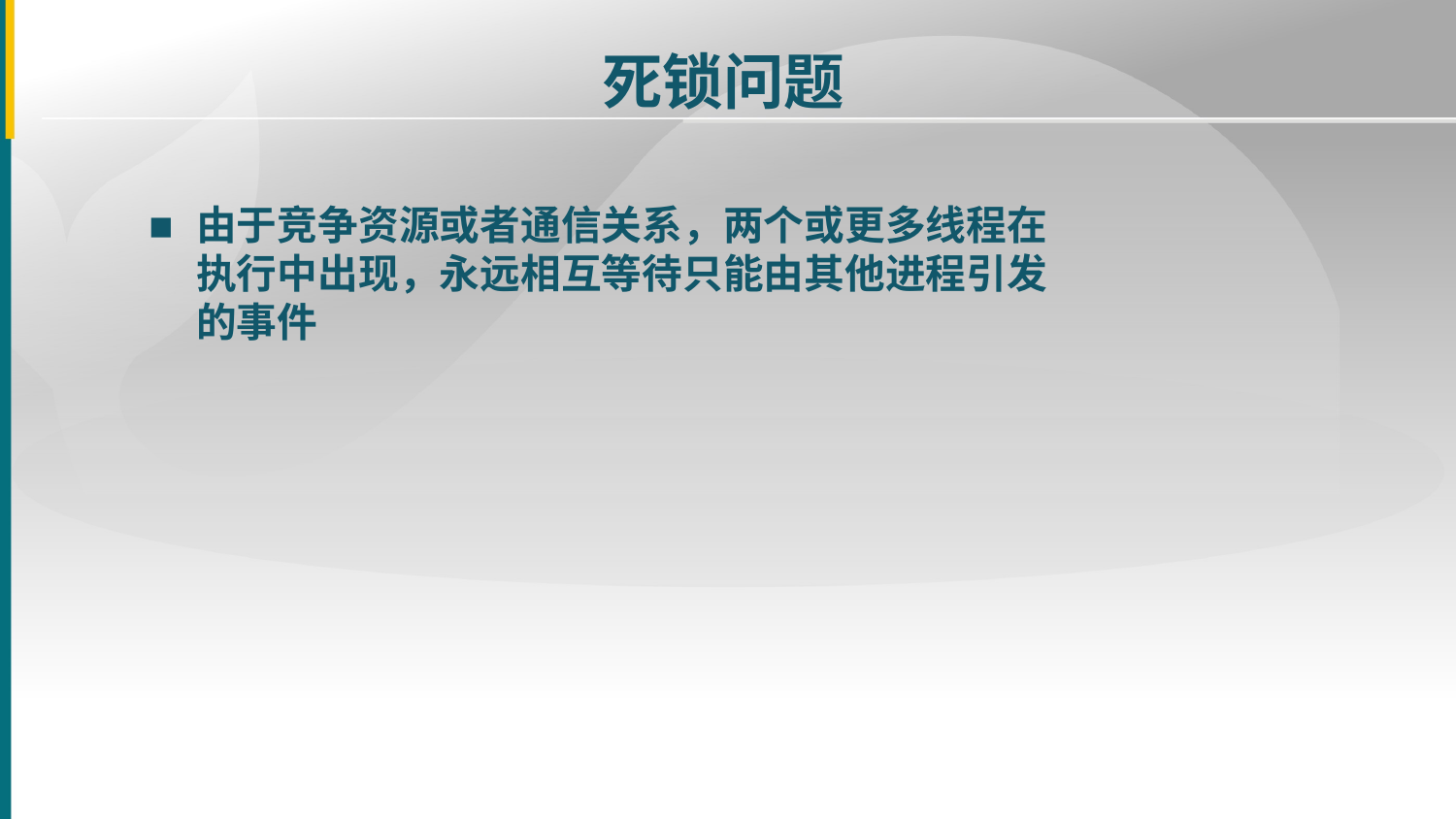

死锁问题
■
由于竞争资源或者通信关系，两个或更多线程在执行中出现，永远相互等待只能由其他进程引发的事件